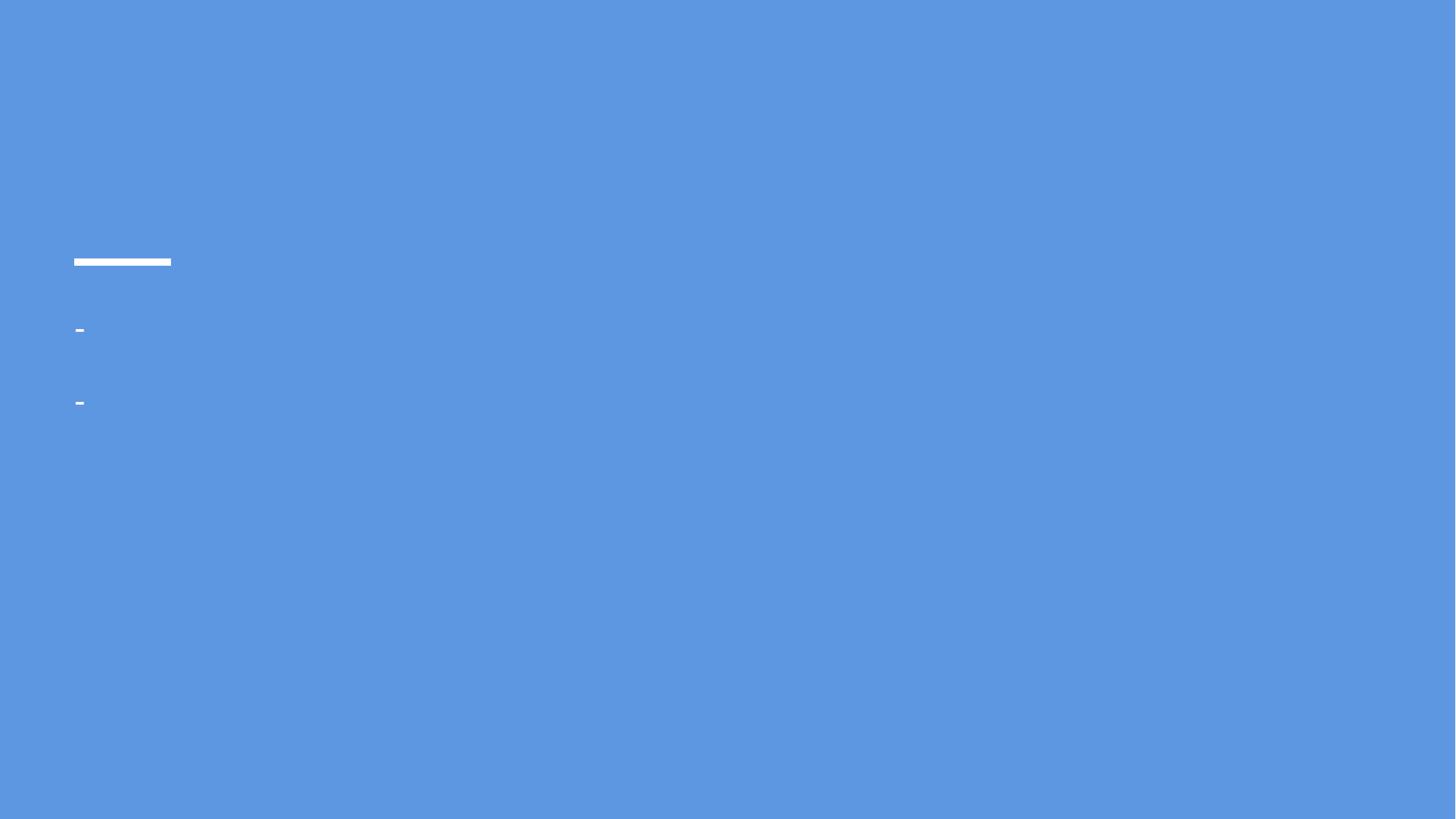

05. 결 론
학습 및 검증에 대한 데이터 부족

부족함과 동시에 현재 데이터 노이즈로 인해 이상치(범위를 벗어난 값) 검출

-  상세 결과는 엑셀 파일로 저장